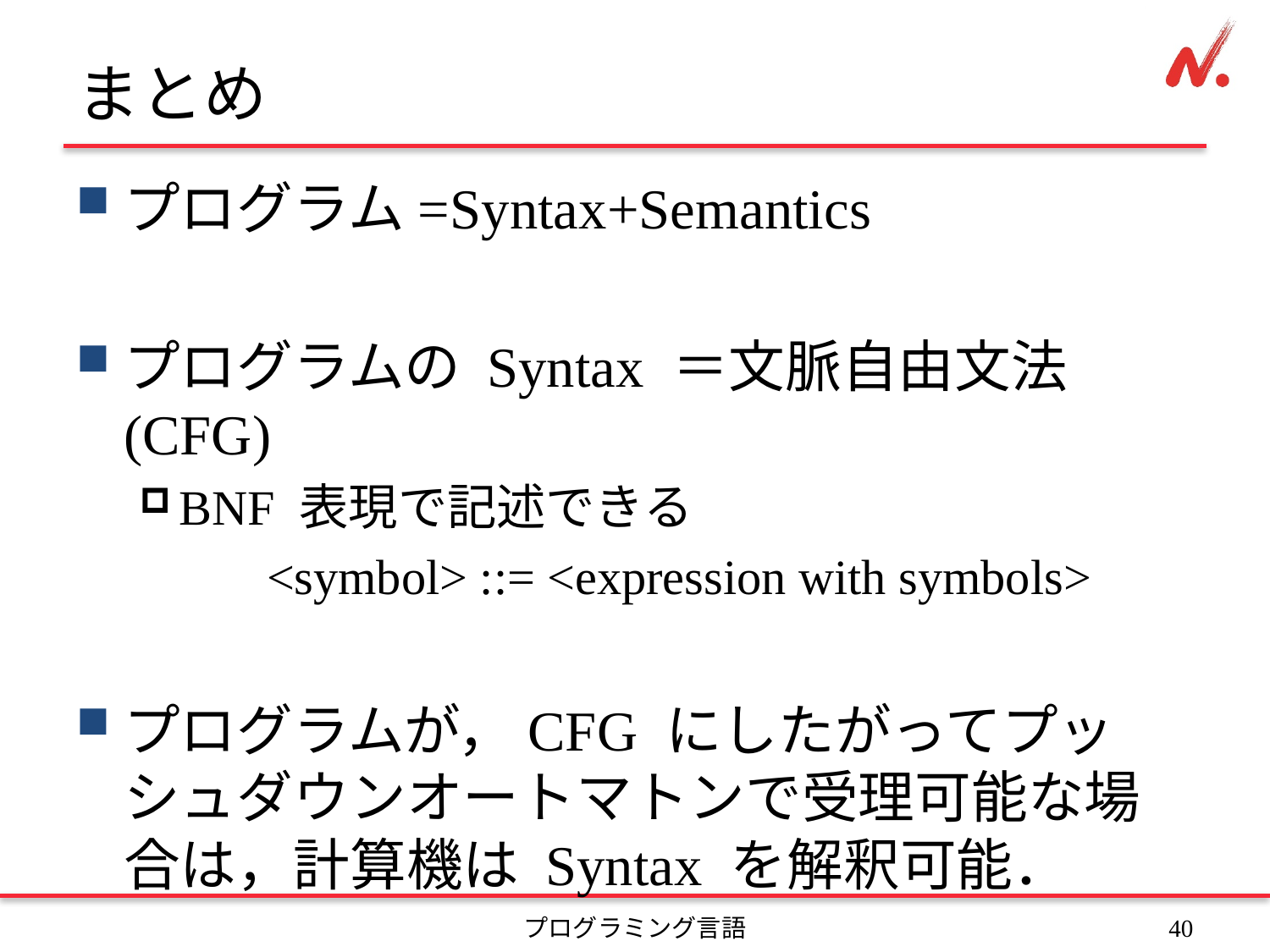

# まとめ
プログラム=Syntax+Semantics

プログラムの Syntax ＝文脈自由文法 (CFG)
BNF 表現で記述できる
	<symbol> ::= <expression with symbols>

プログラムが，CFG にしたがってプッシュダウンオートマトンで受理可能な場合は，計算機は Syntax を解釈可能．
プログラミング言語
40